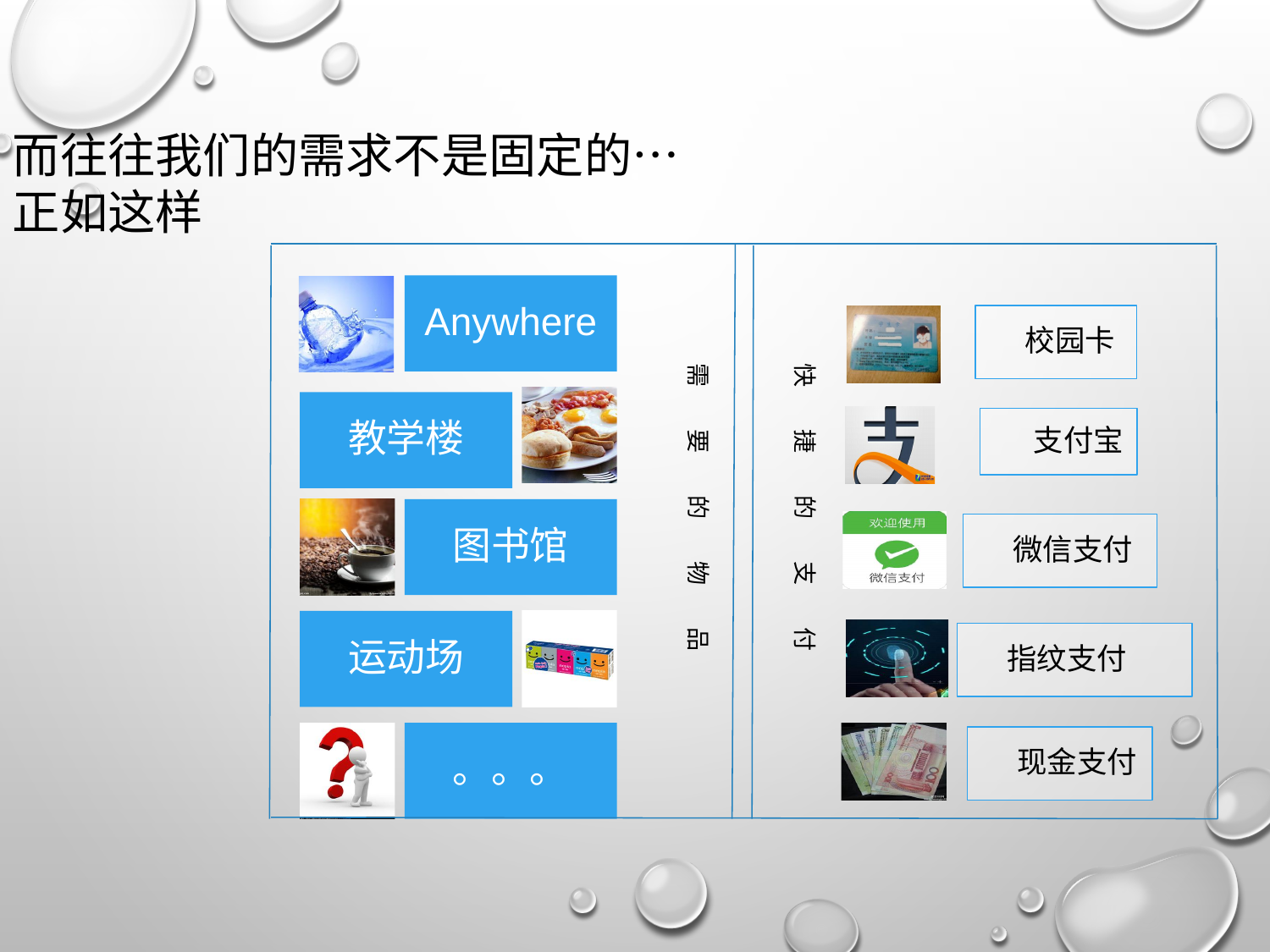

而往往我们的需求不是固定的…正如这样
Anywhere
教学楼
图书馆
运动场
。。。
校园卡
支付宝
微信支付
现金支付
指纹支付
需        要        的        物        品
快        捷        的        支        付